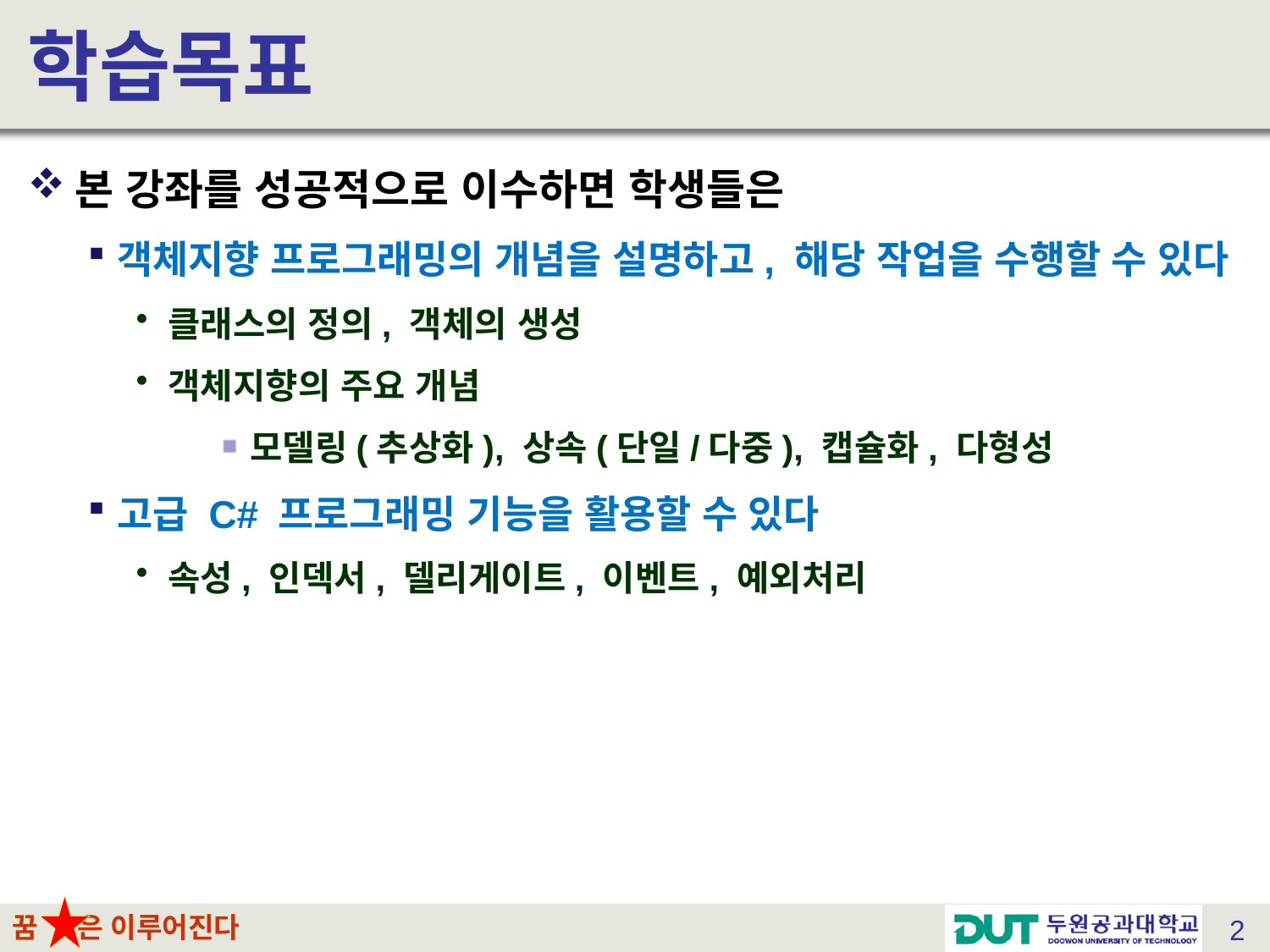

# 학습목표
본 강좌를 성공적으로 이수하면 학생들은
객체지향 프로그래밍의 개념을 설명하고, 해당 작업을 수행할 수 있다
클래스의 정의, 객체의 생성
객체지향의 주요 개념
모델링(추상화), 상속(단일/다중), 캡슐화, 다형성
고급 C# 프로그래밍 기능을 활용할 수 있다
속성, 인덱서, 델리게이트, 이벤트, 예외처리